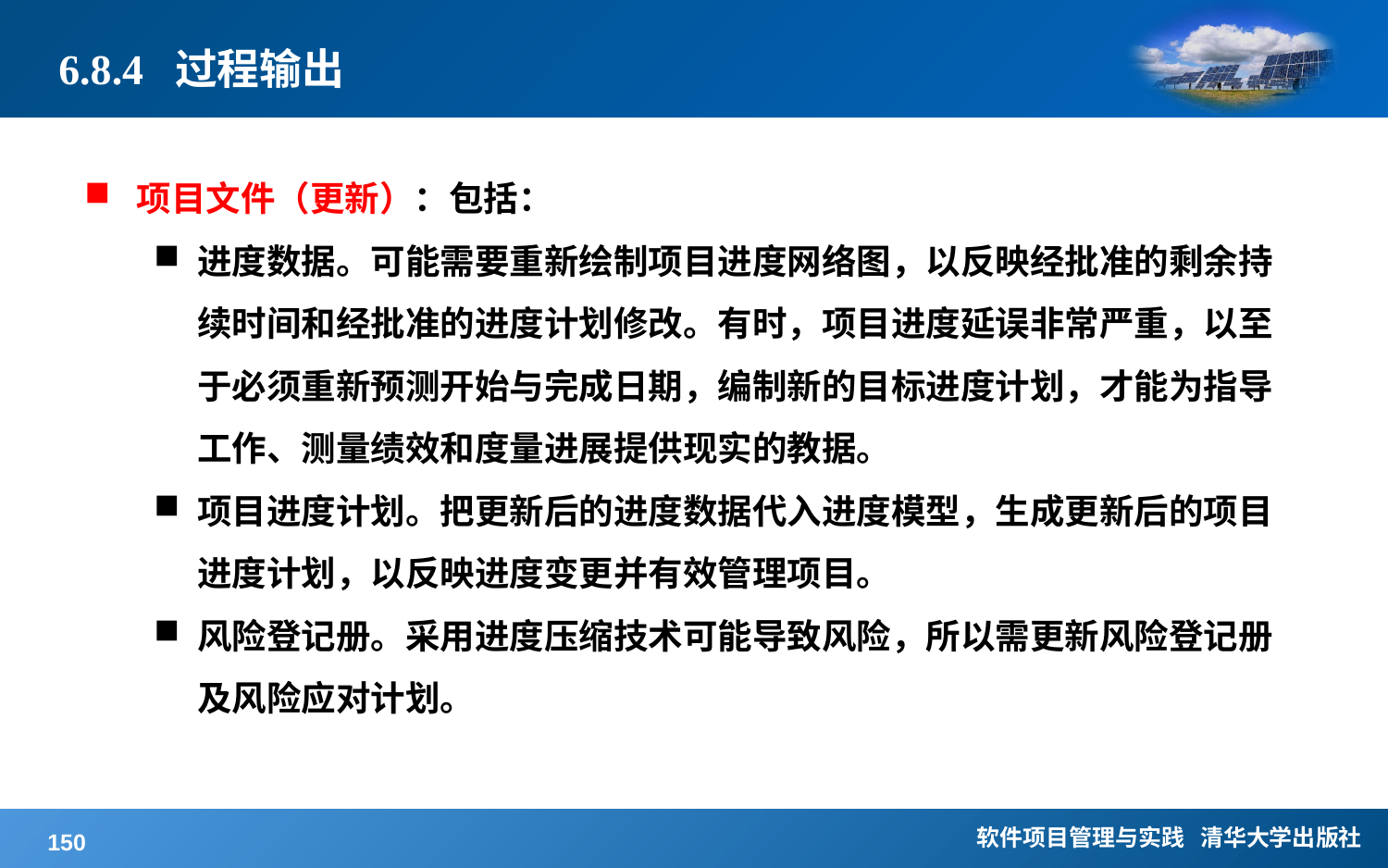

# 6.8.4  过程输出
项目文件（更新）：包括：
进度数据。可能需要重新绘制项目进度网络图，以反映经批准的剩余持续时间和经批准的进度计划修改。有时，项目进度延误非常严重，以至于必须重新预测开始与完成日期，编制新的目标进度计划，才能为指导工作、测量绩效和度量进展提供现实的教据。
项目进度计划。把更新后的进度数据代入进度模型，生成更新后的项目进度计划，以反映进度变更并有效管理项目。
风险登记册。采用进度压缩技术可能导致风险，所以需更新风险登记册及风险应对计划。